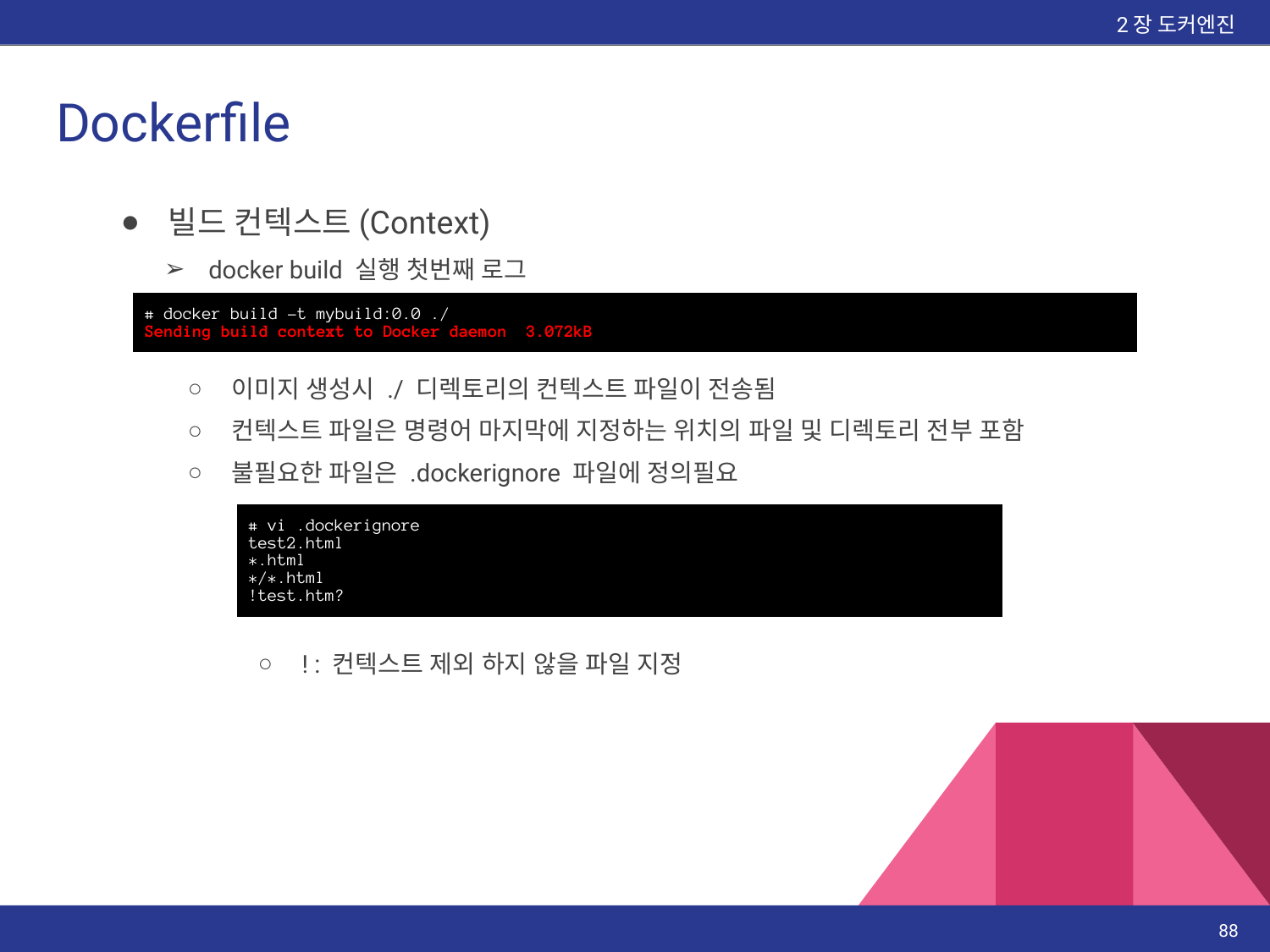

2장 도커엔진
# Dockerfile
빌드 컨텍스트(Context)
docker build 실행 첫번째 로그

| # docker build -t mybuild:0.0 ./ Sending build context to Docker daemon 3.072kB |
| --- |
이미지 생성시 ./ 디렉토리의 컨텍스트 파일이 전송됨
컨텍스트 파일은 명령어 마지막에 지정하는 위치의 파일 및 디렉토리 전부 포함
불필요한 파일은 .dockerignore 파일에 정의필요
| # vi .dockerignore test2.html \*.html \*/\*.html !test.htm? |
| --- |
! : 컨텍스트 제외 하지 않을 파일 지정
88